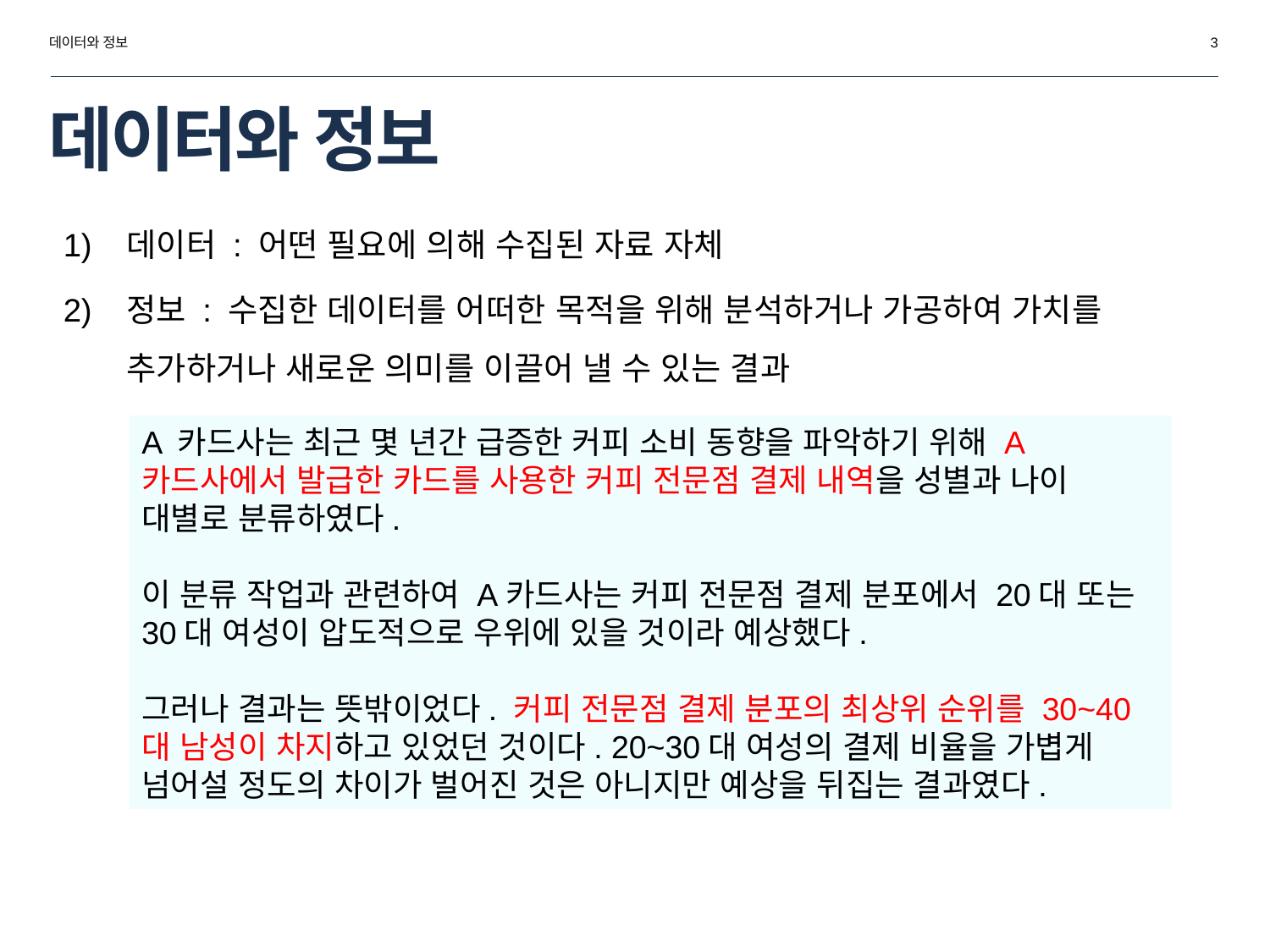

데이터와 정보
3
# 데이터와 정보
데이터 : 어떤 필요에 의해 수집된 자료 자체
정보 : 수집한 데이터를 어떠한 목적을 위해 분석하거나 가공하여 가치를 추가하거나 새로운 의미를 이끌어 낼 수 있는 결과

A 카드사는 최근 몇 년간 급증한 커피 소비 동향을 파악하기 위해 A카드사에서 발급한 카드를 사용한 커피 전문점 결제 내역을 성별과 나이 대별로 분류하였다.

이 분류 작업과 관련하여 A카드사는 커피 전문점 결제 분포에서 20대 또는 30대 여성이 압도적으로 우위에 있을 것이라 예상했다.

그러나 결과는 뜻밖이었다. 커피 전문점 결제 분포의 최상위 순위를 30~40대 남성이 차지하고 있었던 것이다. 20~30대 여성의 결제 비율을 가볍게 넘어설 정도의 차이가 벌어진 것은 아니지만 예상을 뒤집는 결과였다.